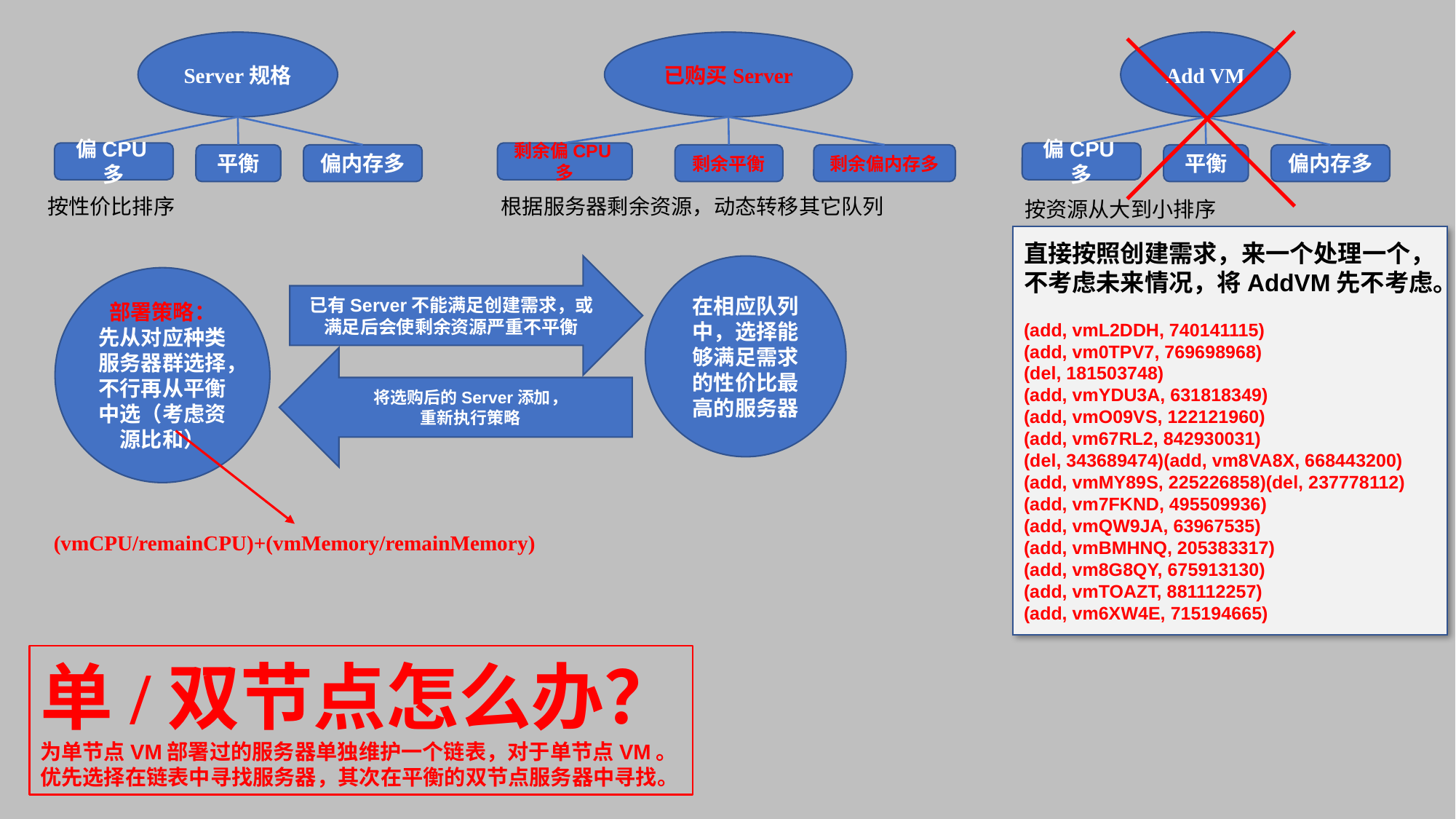

Server规格
已购买Server
Add VM
偏CPU多
剩余偏CPU多
偏CPU多
平衡
偏内存多
剩余平衡
剩余偏内存多
平衡
偏内存多
按性价比排序
根据服务器剩余资源，动态转移其它队列
按资源从大到小排序
直接按照创建需求，来一个处理一个，不考虑未来情况，将AddVM先不考虑。

(add, vmL2DDH, 740141115)
(add, vm0TPV7, 769698968)
(del, 181503748)
(add, vmYDU3A, 631818349)
(add, vmO09VS, 122121960)
(add, vm67RL2, 842930031)
(del, 343689474)(add, vm8VA8X, 668443200)
(add, vmMY89S, 225226858)(del, 237778112)
(add, vm7FKND, 495509936)
(add, vmQW9JA, 63967535)
(add, vmBMHNQ, 205383317)
(add, vm8G8QY, 675913130)
(add, vmTOAZT, 881112257)
(add, vm6XW4E, 715194665)
已有Server不能满足创建需求，或满足后会使剩余资源严重不平衡
在相应队列中，选择能够满足需求的性价比最高的服务器
部署策略：
先从对应种类服务器群选择，不行再从平衡中选（考虑资源比和）
将选购后的Server添加，
重新执行策略
(vmCPU/remainCPU)+(vmMemory/remainMemory)
单/双节点怎么办？
为单节点VM部署过的服务器单独维护一个链表，对于单节点VM。
优先选择在链表中寻找服务器，其次在平衡的双节点服务器中寻找。